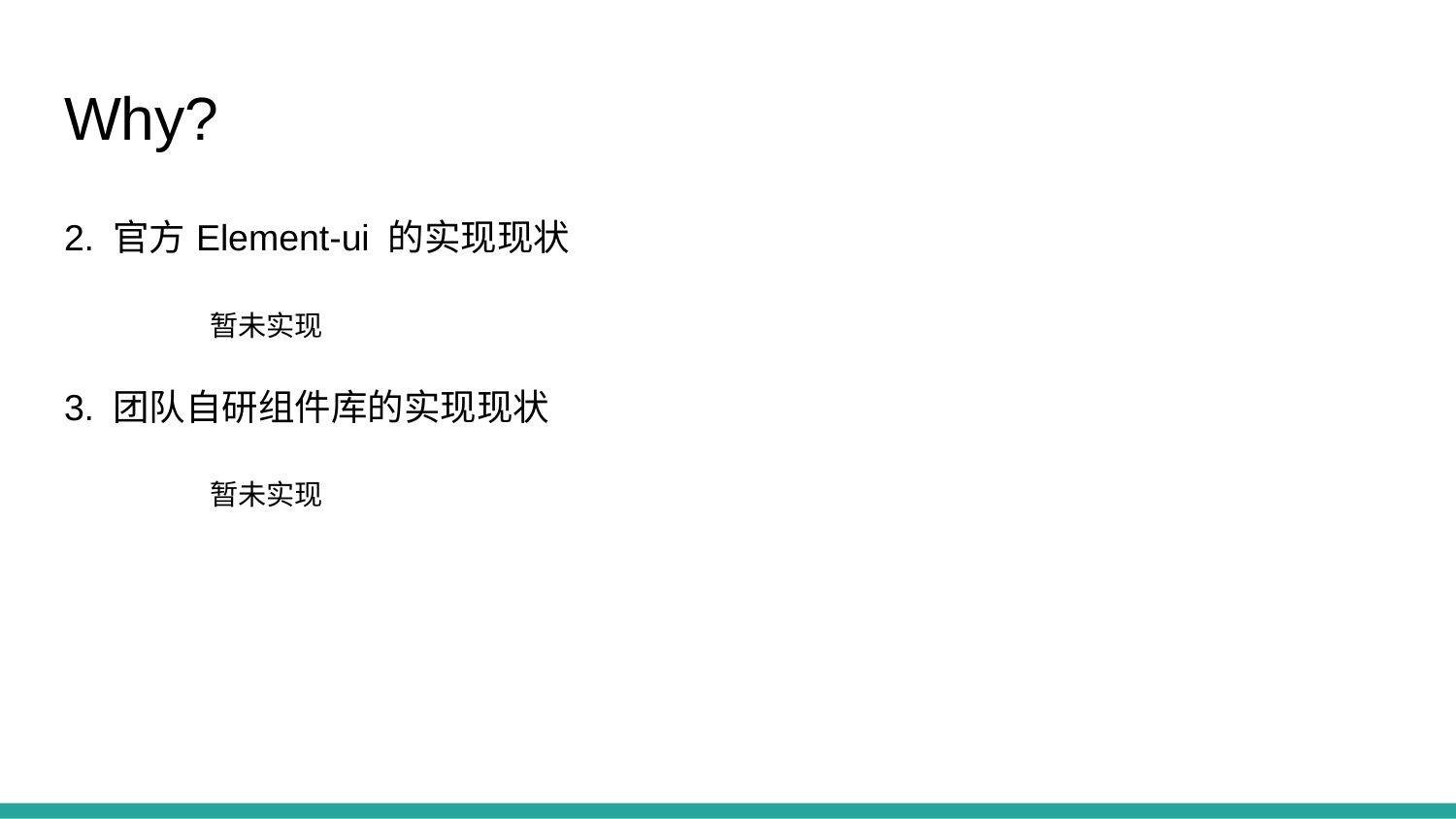

# Why?
2. 官方Element-ui 的实现现状
	暂未实现
3. 团队自研组件库的实现现状
	暂未实现